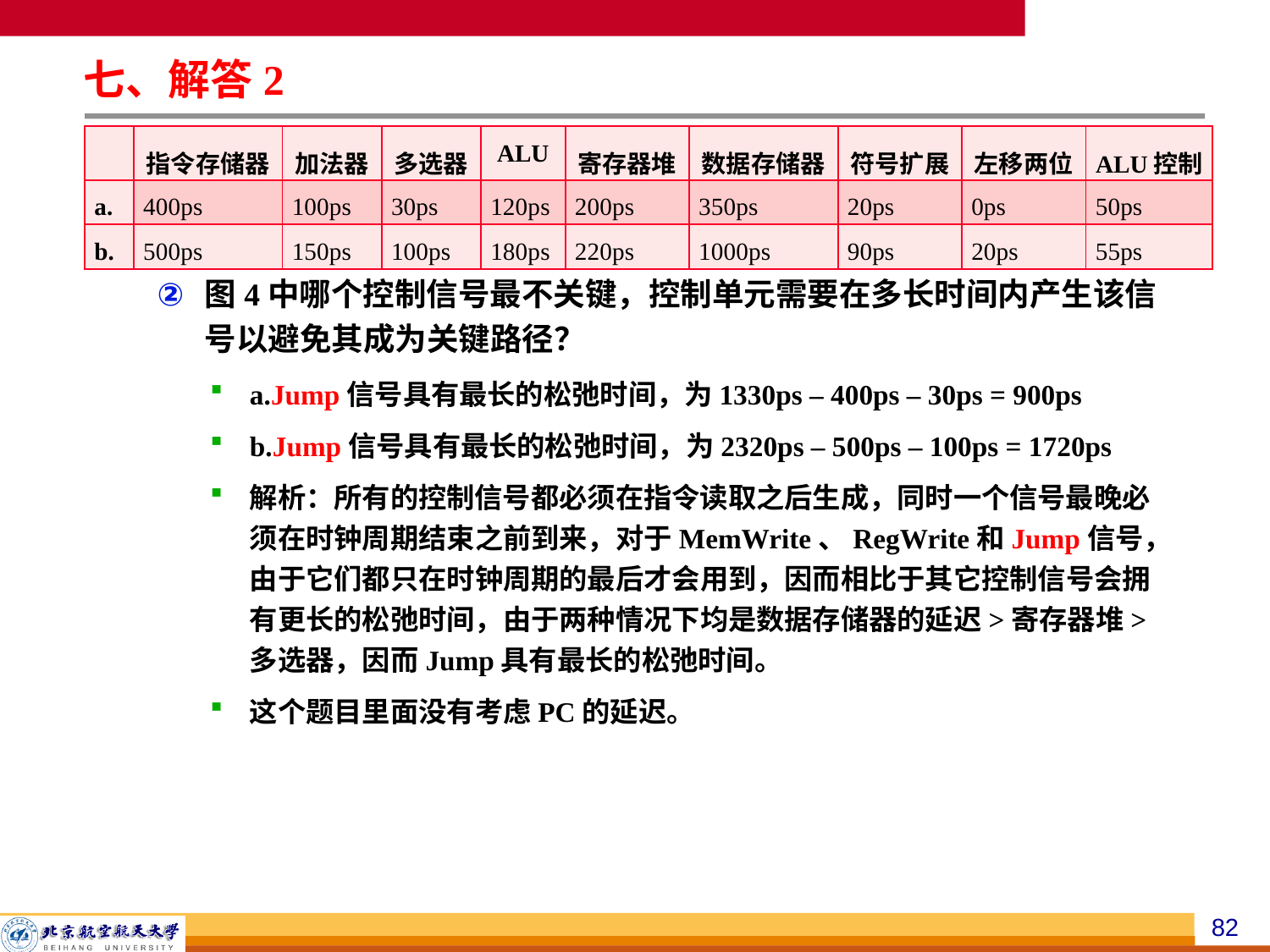

七、解答2
|  | 指令存储器 | 加法器 | 多选器 | ALU | 寄存器堆 | 数据存储器 | 符号扩展 | 左移两位 | ALU控制 |
| --- | --- | --- | --- | --- | --- | --- | --- | --- | --- |
| a. | 400ps | 100ps | 30ps | 120ps | 200ps | 350ps | 20ps | 0ps | 50ps |
| b. | 500ps | 150ps | 100ps | 180ps | 220ps | 1000ps | 90ps | 20ps | 55ps |

图4中哪个控制信号最不关键，控制单元需要在多长时间内产生该信号以避免其成为关键路径？
a.Jump信号具有最长的松弛时间，为1330ps – 400ps – 30ps = 900ps
b.Jump信号具有最长的松弛时间，为2320ps – 500ps – 100ps = 1720ps
解析：所有的控制信号都必须在指令读取之后生成，同时一个信号最晚必须在时钟周期结束之前到来，对于MemWrite、RegWrite和Jump信号，由于它们都只在时钟周期的最后才会用到，因而相比于其它控制信号会拥有更长的松弛时间，由于两种情况下均是数据存储器的延迟>寄存器堆>多选器，因而Jump具有最长的松弛时间。
这个题目里面没有考虑PC的延迟。